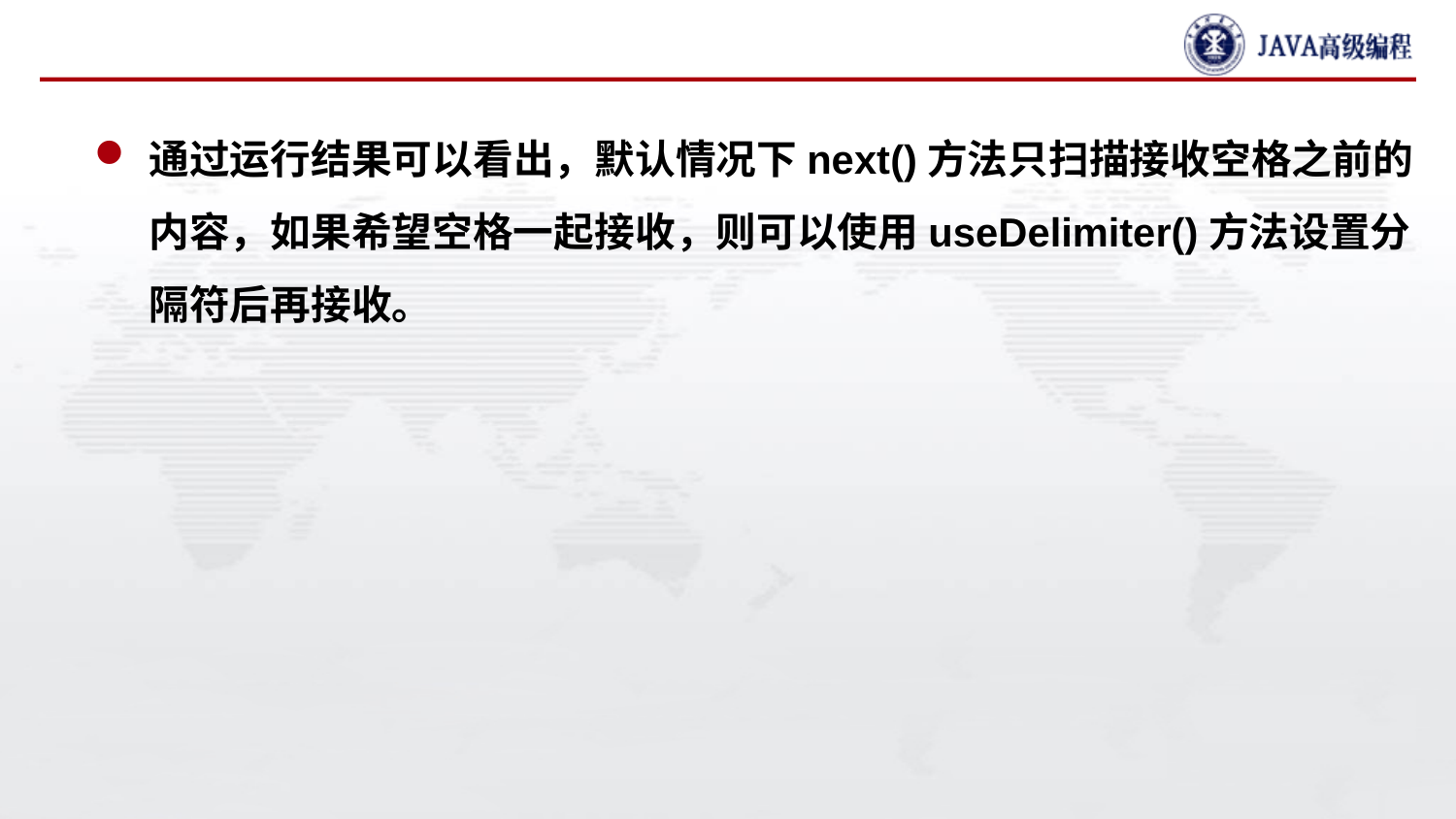

#
通过运行结果可以看出，默认情况下next()方法只扫描接收空格之前的内容，如果希望空格一起接收，则可以使用useDelimiter()方法设置分隔符后再接收。